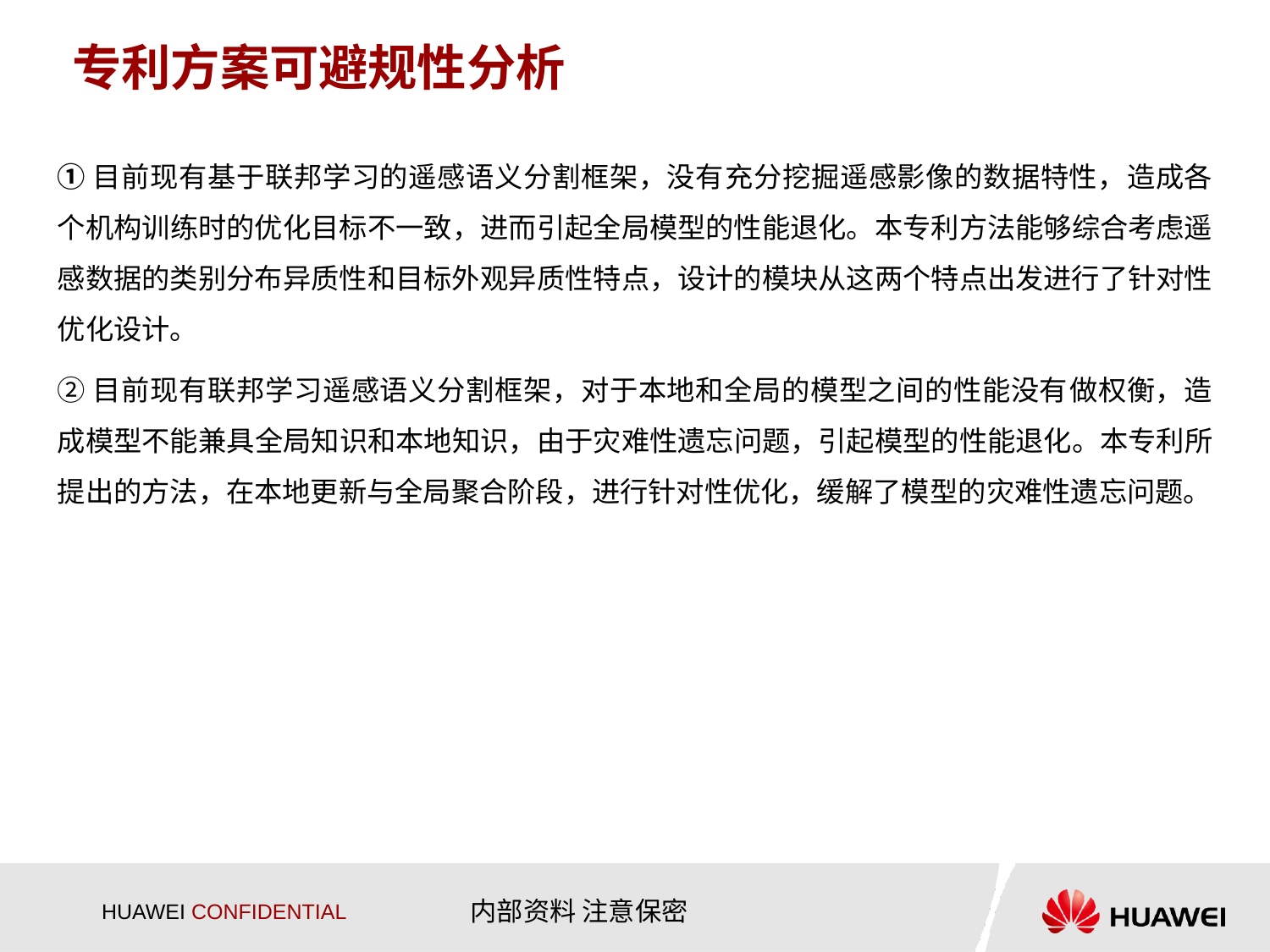

# 专利方案可避规性分析
①目前现有基于联邦学习的遥感语义分割框架，没有充分挖掘遥感影像的数据特性，造成各个机构训练时的优化目标不一致，进而引起全局模型的性能退化。本专利方法能够综合考虑遥感数据的类别分布异质性和目标外观异质性特点，设计的模块从这两个特点出发进行了针对性优化设计。
②目前现有联邦学习遥感语义分割框架，对于本地和全局的模型之间的性能没有做权衡，造成模型不能兼具全局知识和本地知识，由于灾难性遗忘问题，引起模型的性能退化。本专利所提出的方法，在本地更新与全局聚合阶段，进行针对性优化，缓解了模型的灾难性遗忘问题。